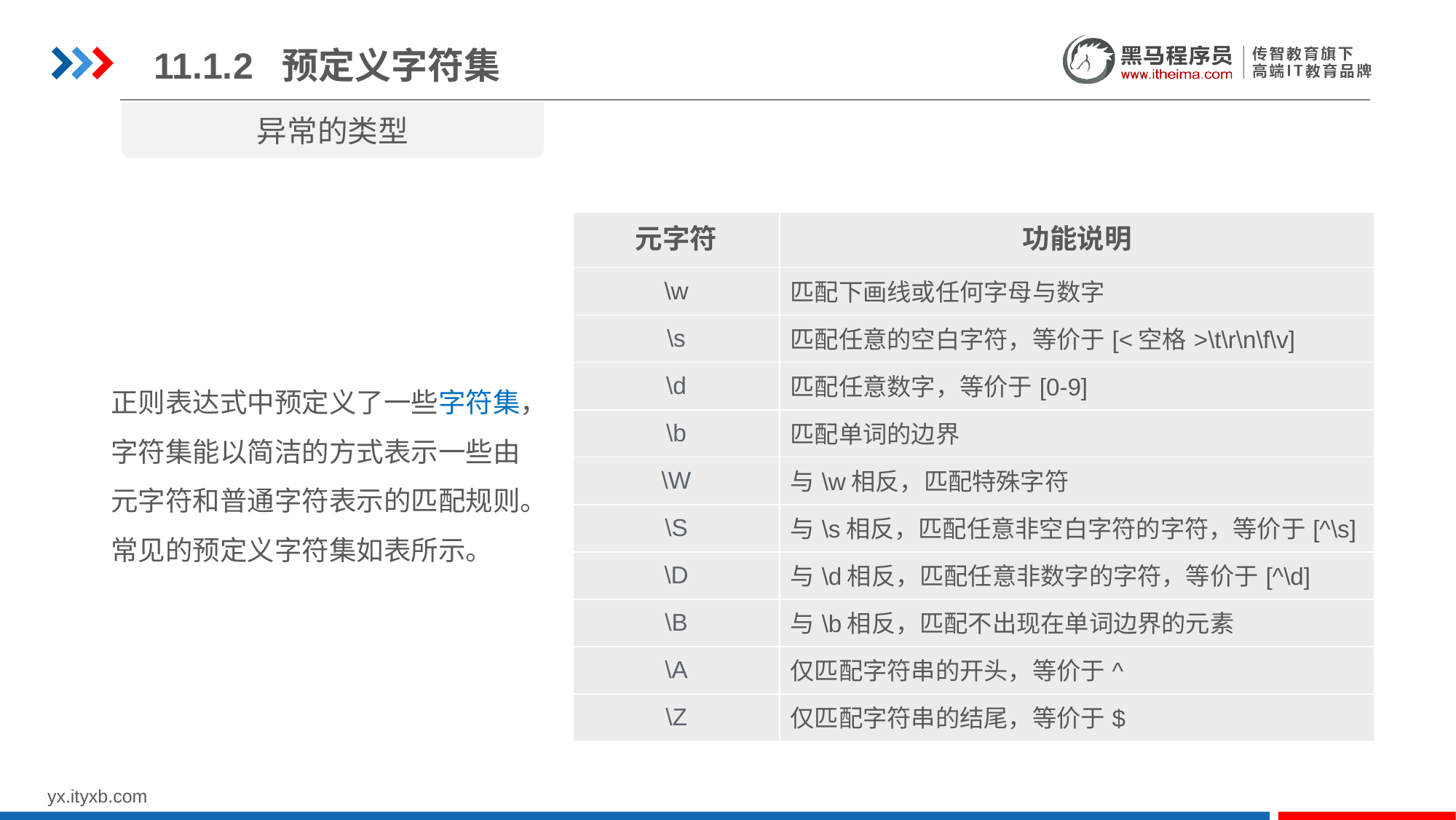

11.1.2  预定义字符集

异常的类型
| 元字符 | 功能说明 |
| --- | --- |
| \w | 匹配下画线或任何字母与数字 |
| \s | 匹配任意的空白字符，等价于[<空格>\t\r\n\f\v] |
| \d | 匹配任意数字，等价于[0-9] |
| \b | 匹配单词的边界 |
| \W | 与\w相反，匹配特殊字符 |
| \S | 与\s相反，匹配任意非空白字符的字符，等价于[^\s] |
| \D | 与\d相反，匹配任意非数字的字符，等价于[^\d] |
| \B | 与\b相反，匹配不出现在单词边界的元素 |
| \A | 仅匹配字符串的开头，等价于^ |
| \Z | 仅匹配字符串的结尾，等价于$ |
正则表达式中预定义了一些字符集，字符集能以简洁的方式表示一些由元字符和普通字符表示的匹配规则。常见的预定义字符集如表所示。